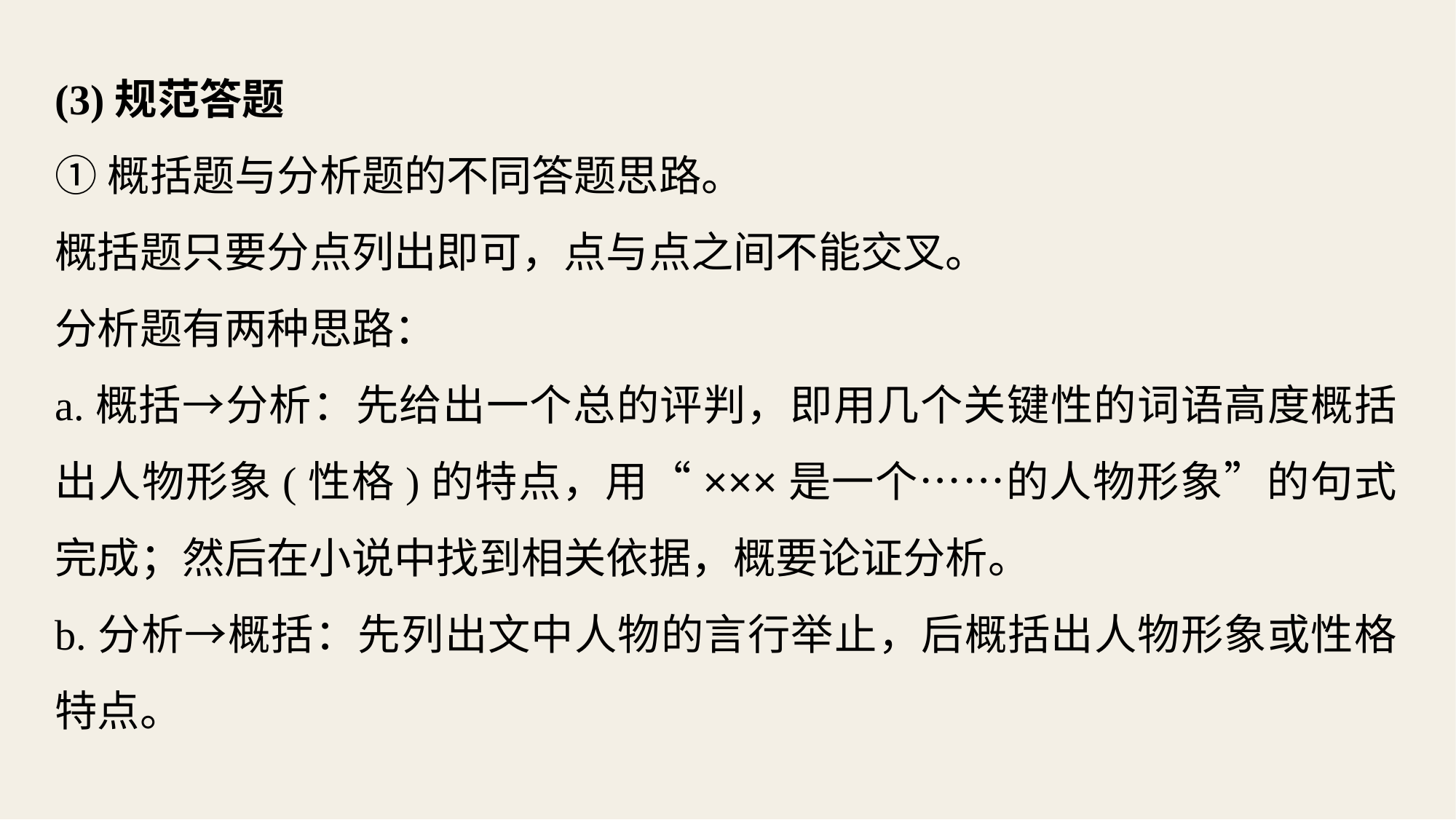

(3)规范答题
①概括题与分析题的不同答题思路。
概括题只要分点列出即可，点与点之间不能交叉。
分析题有两种思路：
a.概括→分析：先给出一个总的评判，即用几个关键性的词语高度概括出人物形象(性格)的特点，用“×××是一个……的人物形象”的句式完成；然后在小说中找到相关依据，概要论证分析。
b.分析→概括：先列出文中人物的言行举止，后概括出人物形象或性格特点。